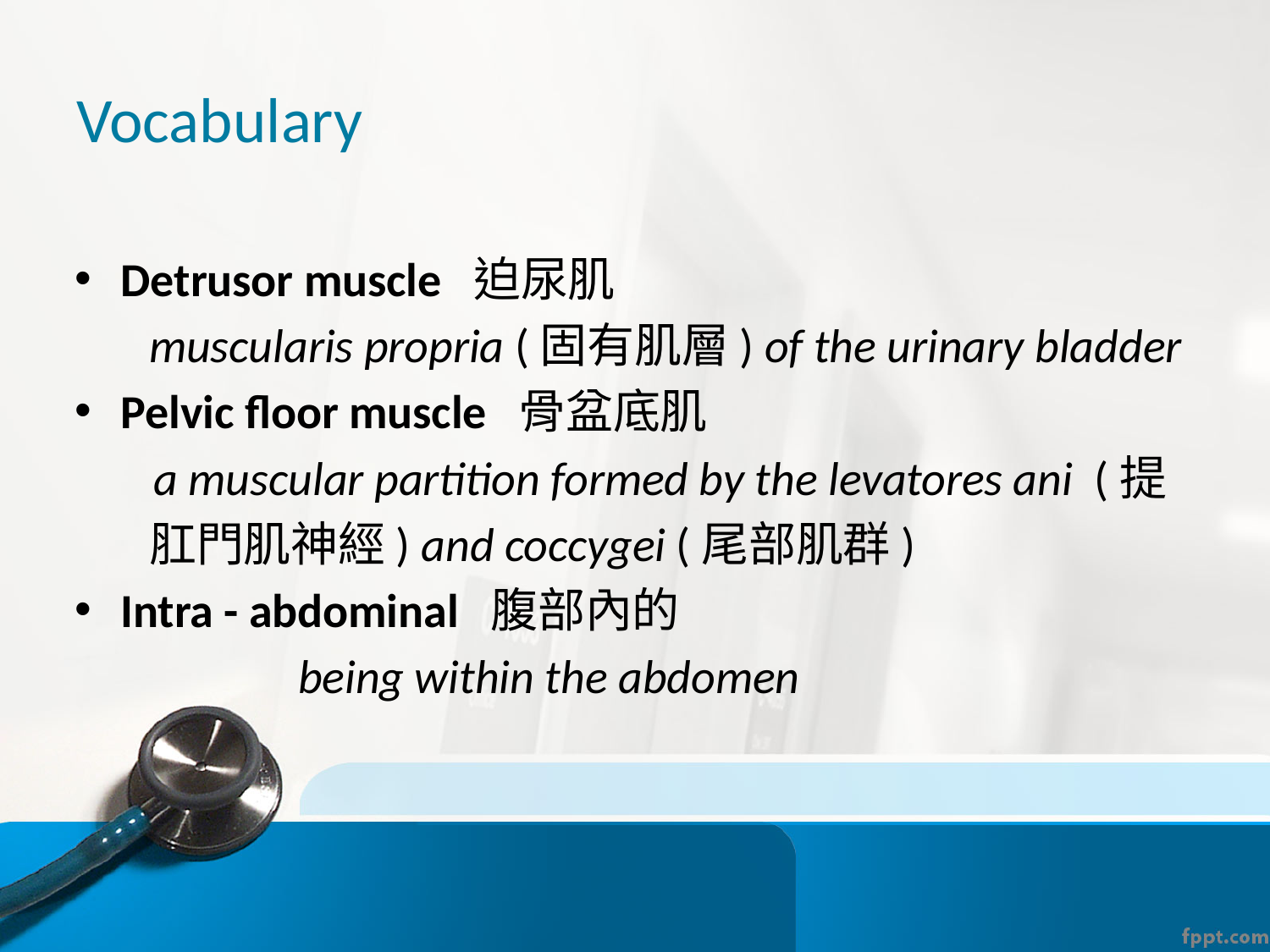

# Vocabulary
Detrusor muscle  迫尿肌
       muscularis propria (固有肌層) of the urinary bladder
Pelvic floor muscle  骨盆底肌
      a muscular partition formed by the levatores ani  (提
      肛門肌神經) and coccygei (尾部肌群)
Intra - abdominal  腹部內的
                 being within the abdomen